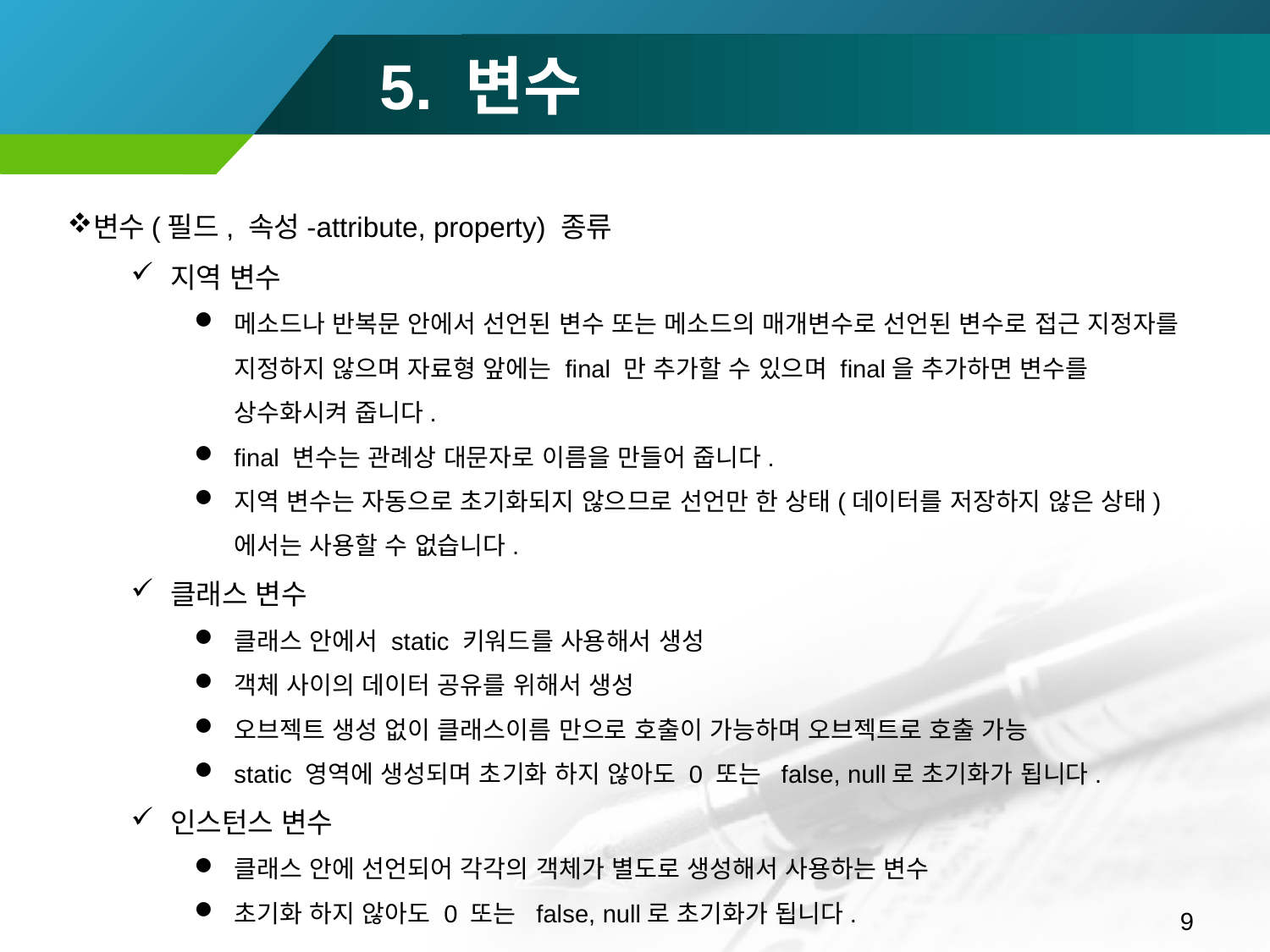

# 5. 변수
변수(필드, 속성-attribute, property) 종류
지역 변수
메소드나 반복문 안에서 선언된 변수 또는 메소드의 매개변수로 선언된 변수로 접근 지정자를 지정하지 않으며 자료형 앞에는 final 만 추가할 수 있으며 final을 추가하면 변수를 상수화시켜 줍니다.
final 변수는 관례상 대문자로 이름을 만들어 줍니다.
지역 변수는 자동으로 초기화되지 않으므로 선언만 한 상태(데이터를 저장하지 않은 상태)에서는 사용할 수 없습니다.
클래스 변수
클래스 안에서 static 키워드를 사용해서 생성
객체 사이의 데이터 공유를 위해서 생성
오브젝트 생성 없이 클래스이름 만으로 호출이 가능하며 오브젝트로 호출 가능
static 영역에 생성되며 초기화 하지 않아도 0 또는  false, null로 초기화가 됩니다.
인스턴스 변수
클래스 안에 선언되어 각각의 객체가 별도로 생성해서 사용하는 변수
초기화 하지 않아도 0 또는  false, null로 초기화가 됩니다.
9